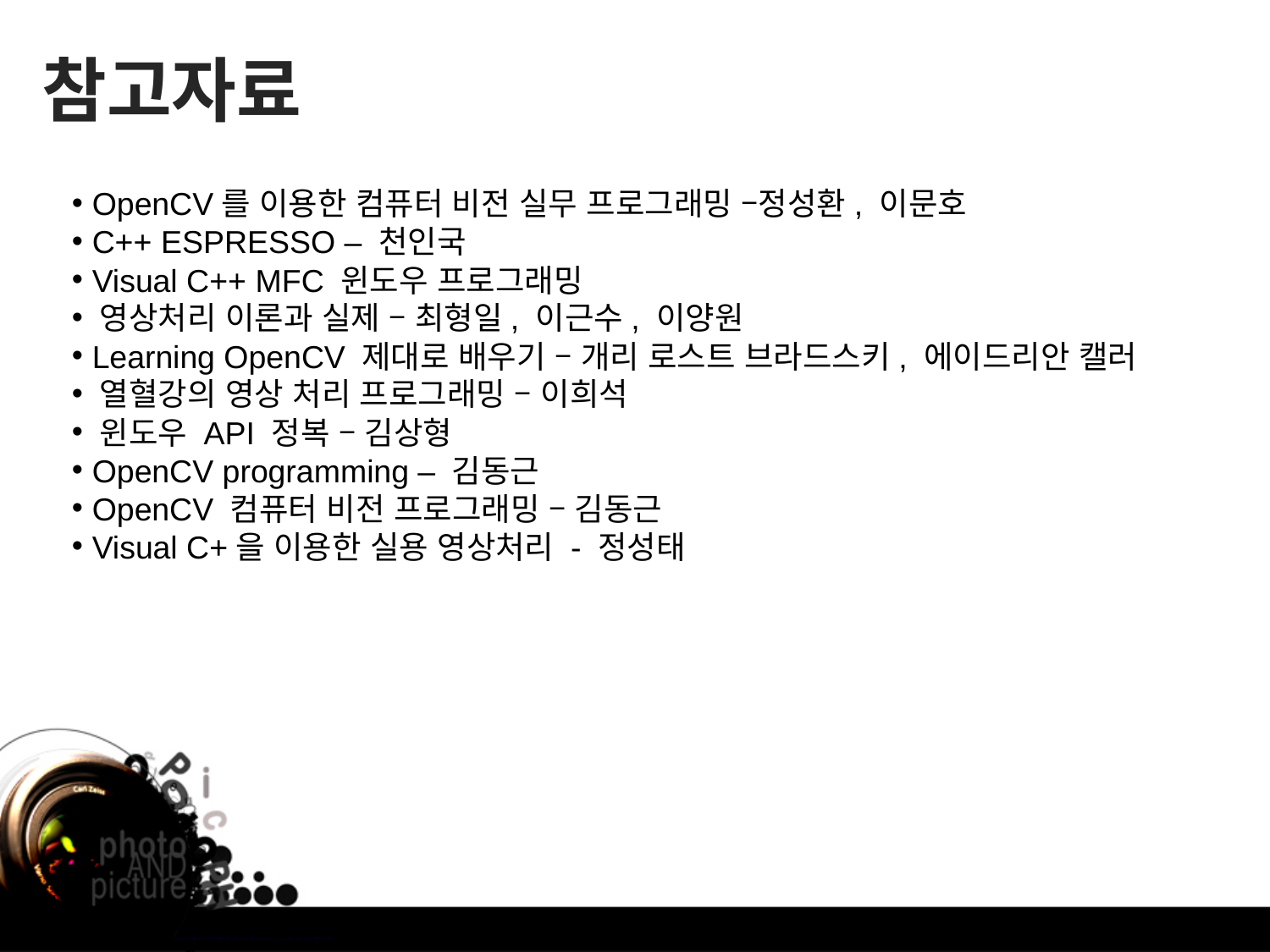

참고자료
 OpenCV를 이용한 컴퓨터 비전 실무 프로그래밍 –정성환, 이문호
 C++ ESPRESSO – 천인국
 Visual C++ MFC 윈도우 프로그래밍
 영상처리 이론과 실제 – 최형일, 이근수, 이양원
 Learning OpenCV 제대로 배우기 – 개리 로스트 브라드스키, 에이드리안 캘러
 열혈강의 영상 처리 프로그래밍 – 이희석
 윈도우 API 정복 – 김상형
 OpenCV programming – 김동근
 OpenCV 컴퓨터 비전 프로그래밍 – 김동근
 Visual C+을 이용한 실용 영상처리 - 정성태